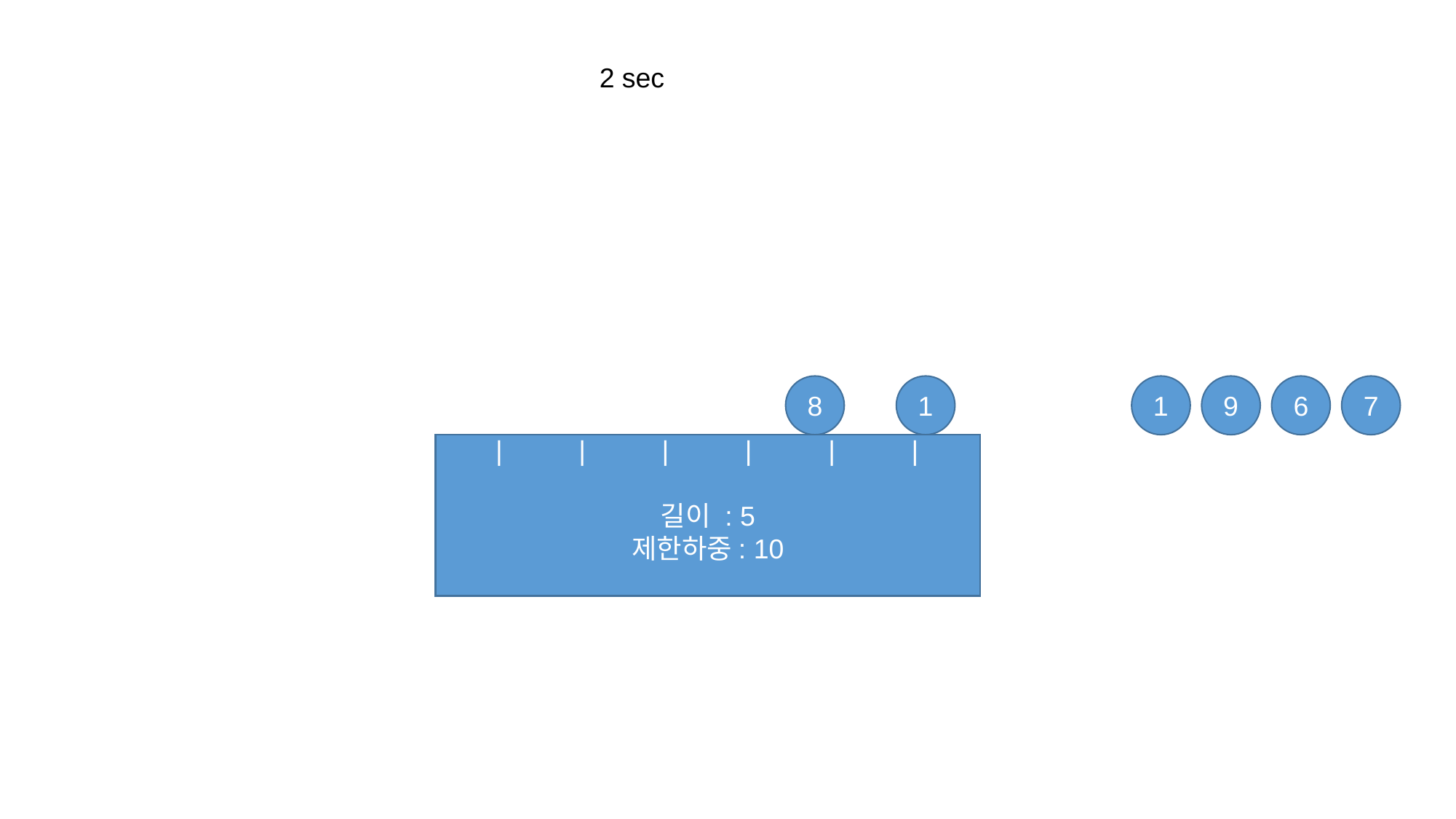

2 sec
1
8
1
9
6
7
|          |          |          |          |          |

길이 : 5
제한하중: 10